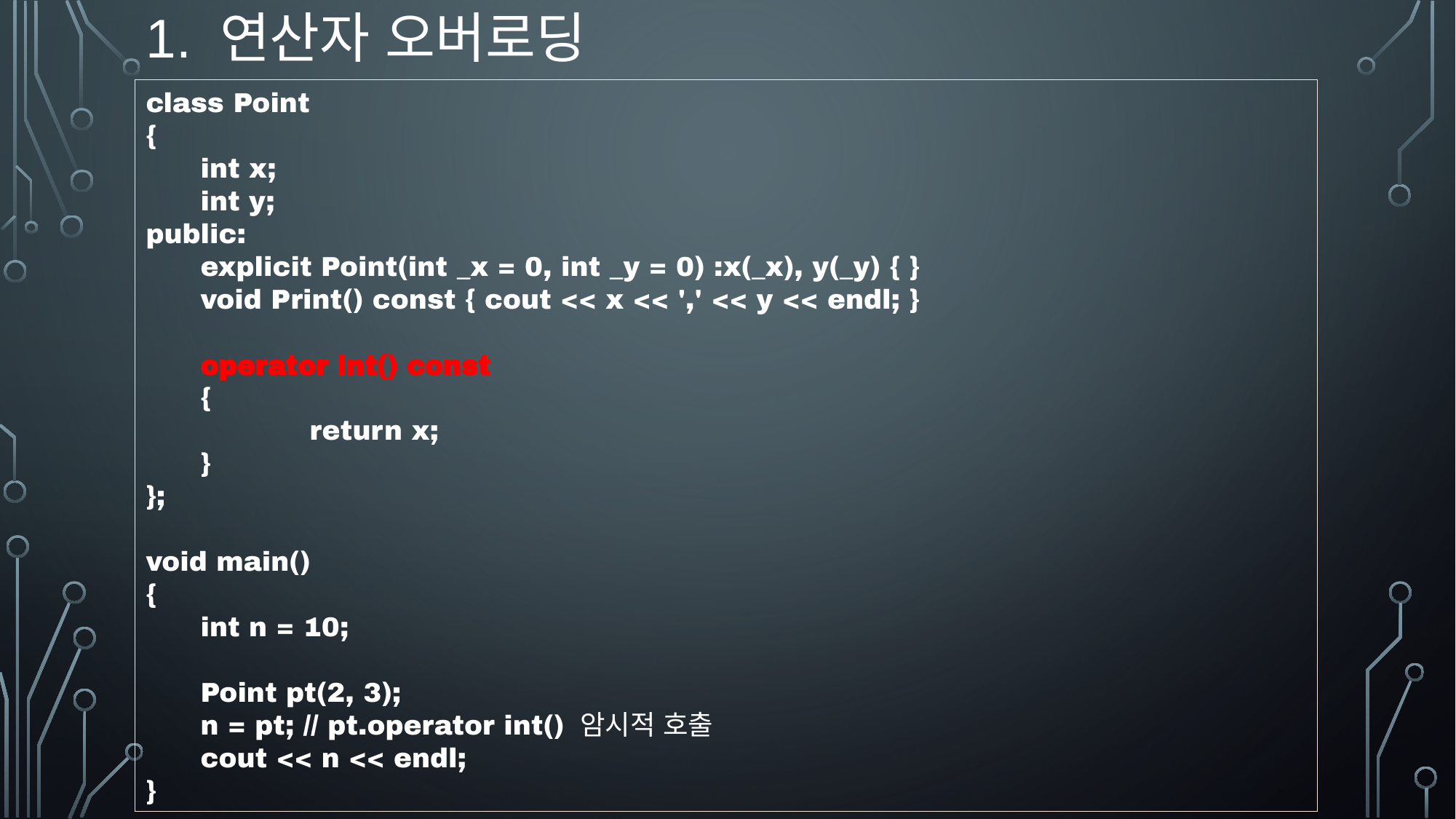

# 1. 연산자 오버로딩
class Point
{
int x;
int y;
public:
explicit Point(int _x = 0, int _y = 0) :x(_x), y(_y) { }
void Print() const { cout << x << ',' << y << endl; }

operator int() const
{
	return x;
}
};

void main()
{
int n = 10;

Point pt(2, 3);
n = pt; // pt.operator int() 암시적 호출
cout << n << endl;
}